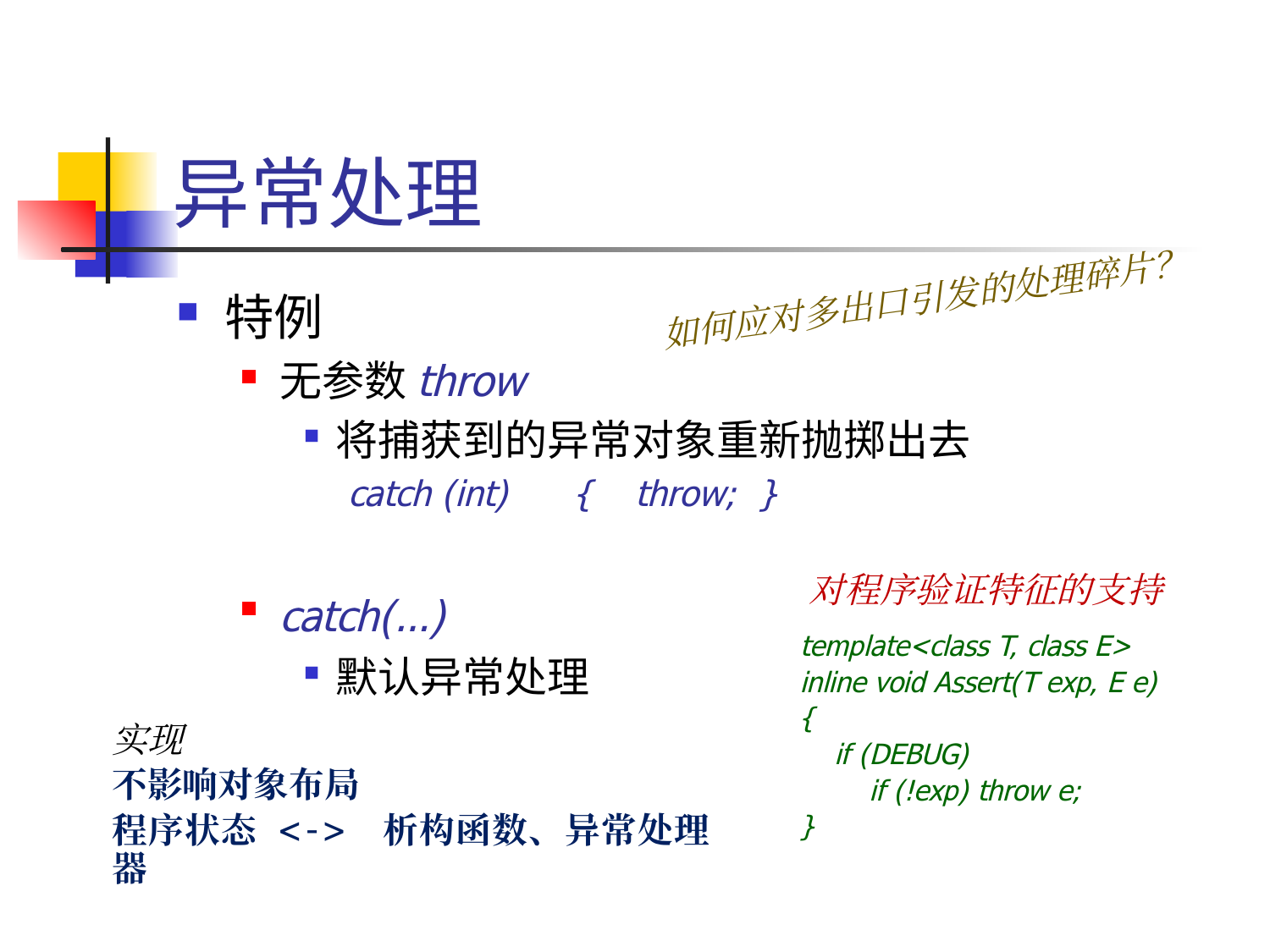

# 异常处理
如何应对多出口引发的处理碎片？
特例
无参数throw
将捕获到的异常对象重新抛掷出去
    catch (int)      {    throw;  }

catch(…)
默认异常处理

对程序验证特征的支持
template<class T, class E>
inline void Assert(T exp, E e)
{
    if (DEBUG)
        if (!exp) throw e;
}
实现
不影响对象布局
程序状态 <->  析构函数、异常处理器